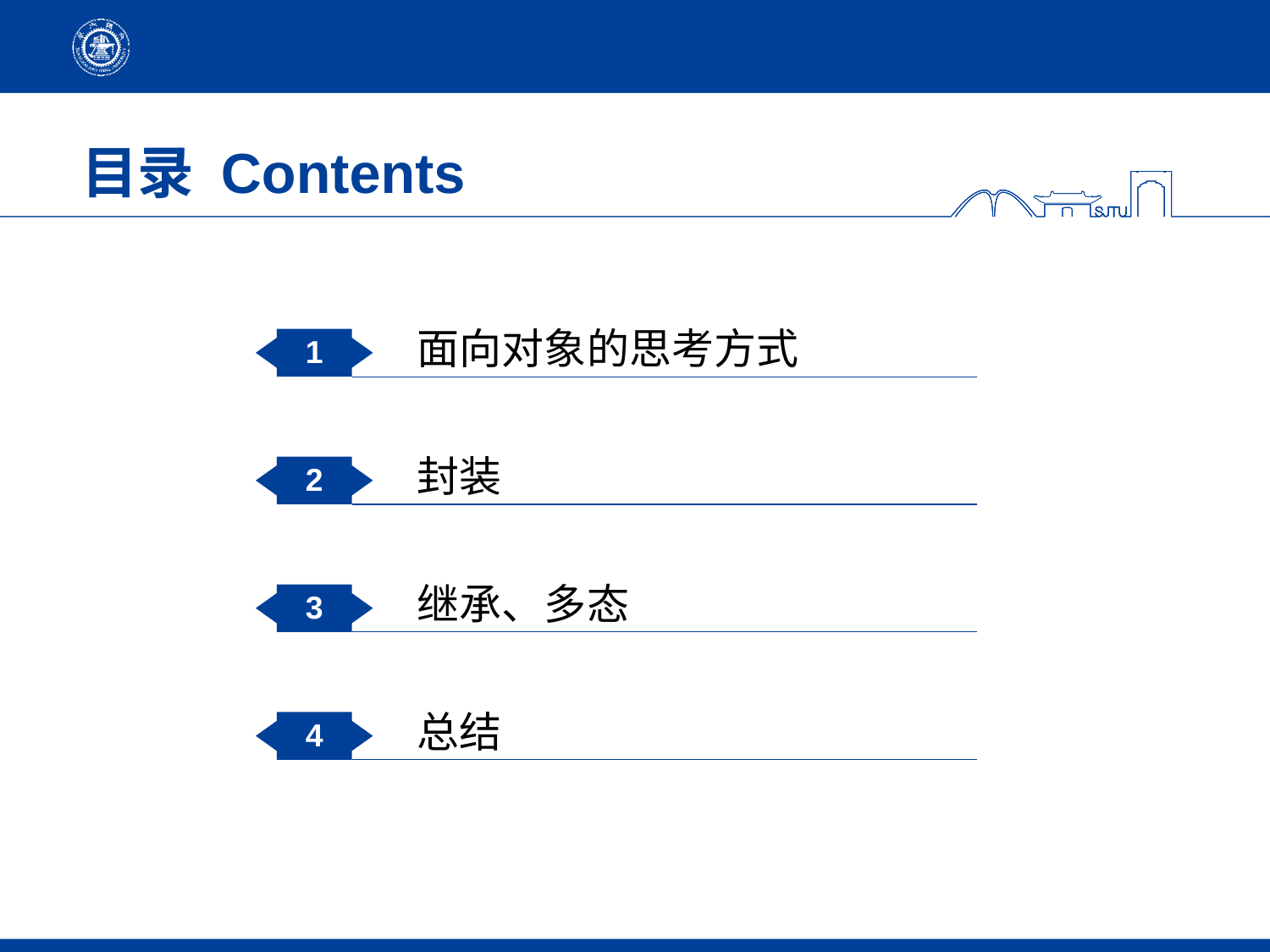

# 目录 Contents
面向对象的思考方式
1

封装
2

继承、多态
3

总结
4